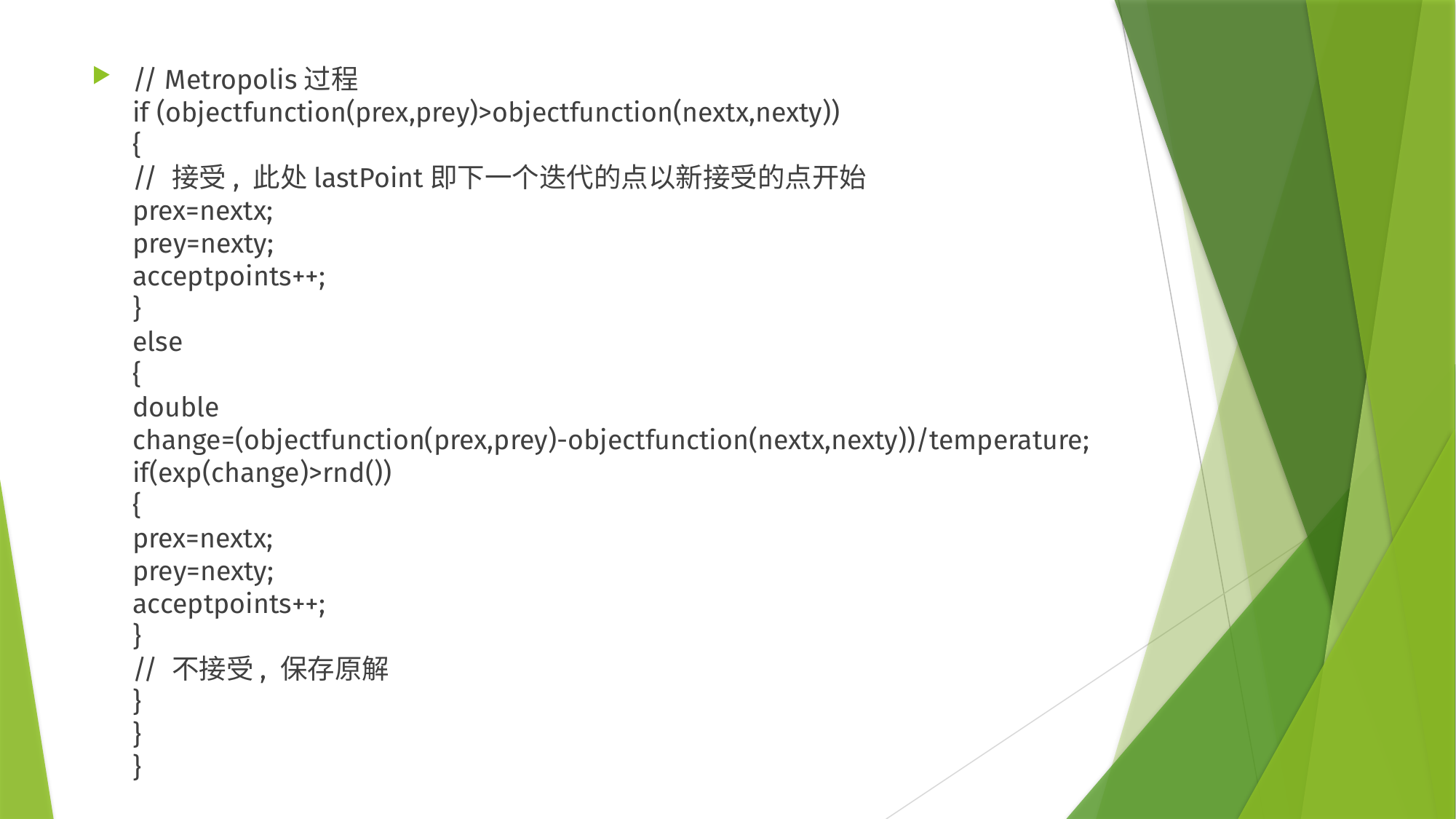

// Metropolis过程
if (objectfunction(prex,prey)>objectfunction(nextx,nexty))
{
// 接受, 此处lastPoint即下一个迭代的点以新接受的点开始
prex=nextx;
prey=nexty;
acceptpoints++;
}
else
{
double change=(objectfunction(prex,prey)-objectfunction(nextx,nexty))/temperature;
if(exp(change)>rnd())
{
prex=nextx;
prey=nexty;
acceptpoints++;
}
// 不接受, 保存原解
}
}
}